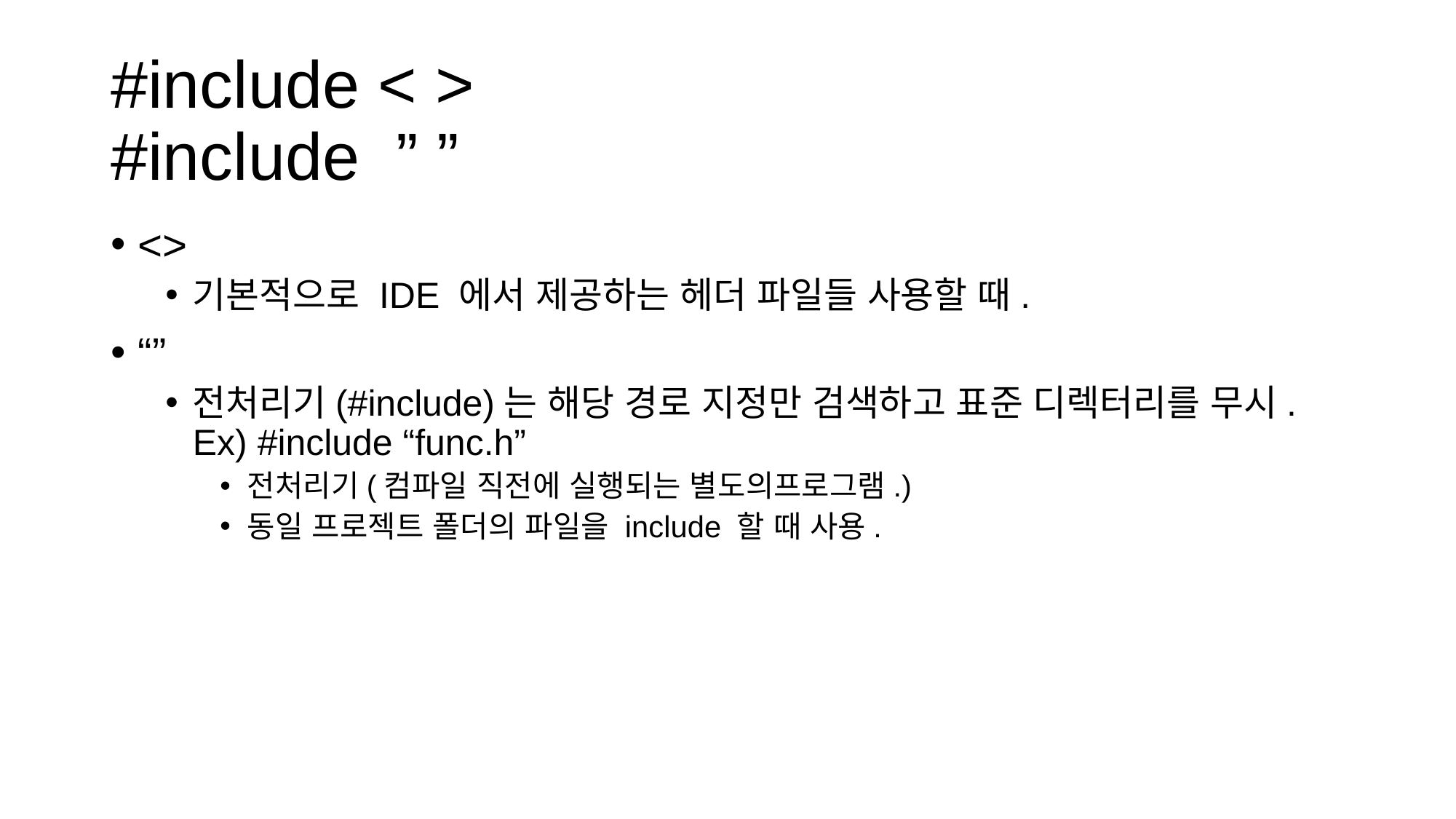

# #include < > #include  ” ”
<>
기본적으로 IDE 에서 제공하는 헤더 파일들 사용할 때.
“”
전처리기(#include)는 해당 경로 지정만 검색하고 표준 디렉터리를 무시. Ex) #include “func.h”
전처리기(컴파일 직전에 실행되는 별도의프로그램.)
동일 프로젝트 폴더의 파일을 include 할 때 사용.